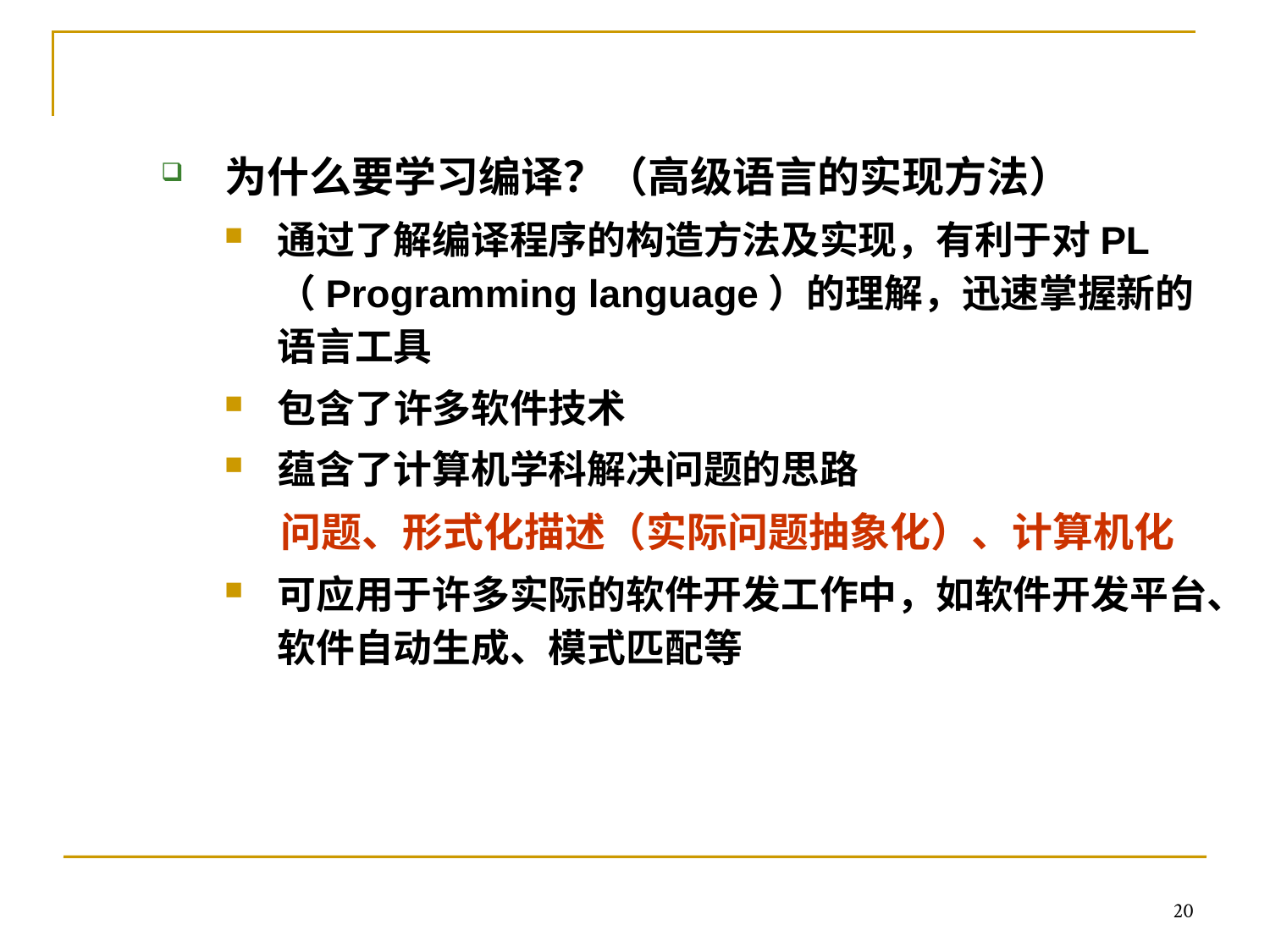

为什么要学习编译？（高级语言的实现方法）
通过了解编译程序的构造方法及实现，有利于对PL（Programming language）的理解，迅速掌握新的语言工具
包含了许多软件技术
蕴含了计算机学科解决问题的思路
     问题、形式化描述（实际问题抽象化）、计算机化
可应用于许多实际的软件开发工作中，如软件开发平台、软件自动生成、模式匹配等
20